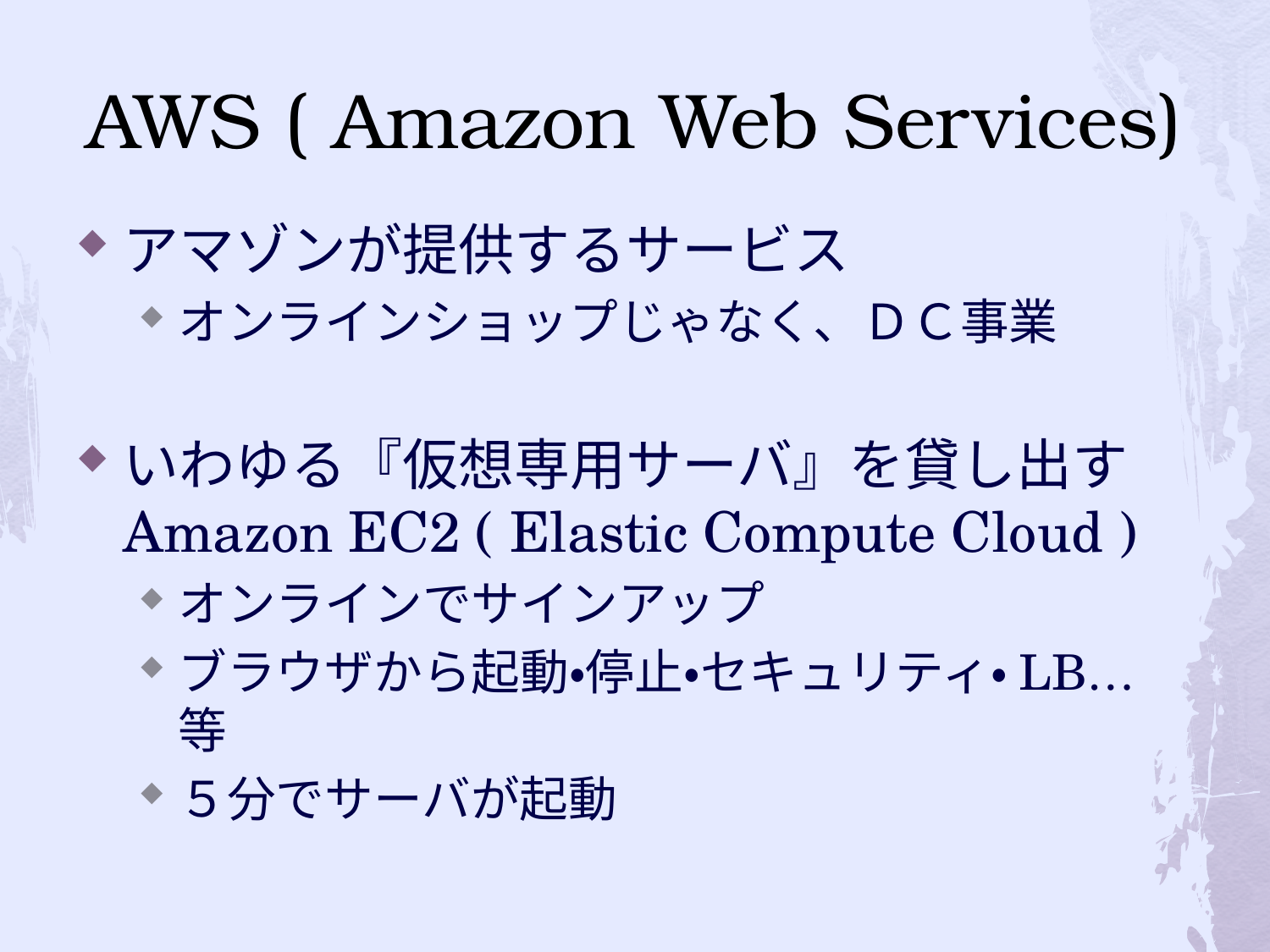

# AWS ( Amazon Web Services)
アマゾンが提供するサービス
オンラインショップじゃなく、ＤＣ事業

いわゆる『仮想専用サーバ』を貸し出す
Amazon EC2 ( Elastic Compute Cloud )
オンラインでサインアップ
ブラウザから起動・停止・セキュリティ・LB…等
５分でサーバが起動